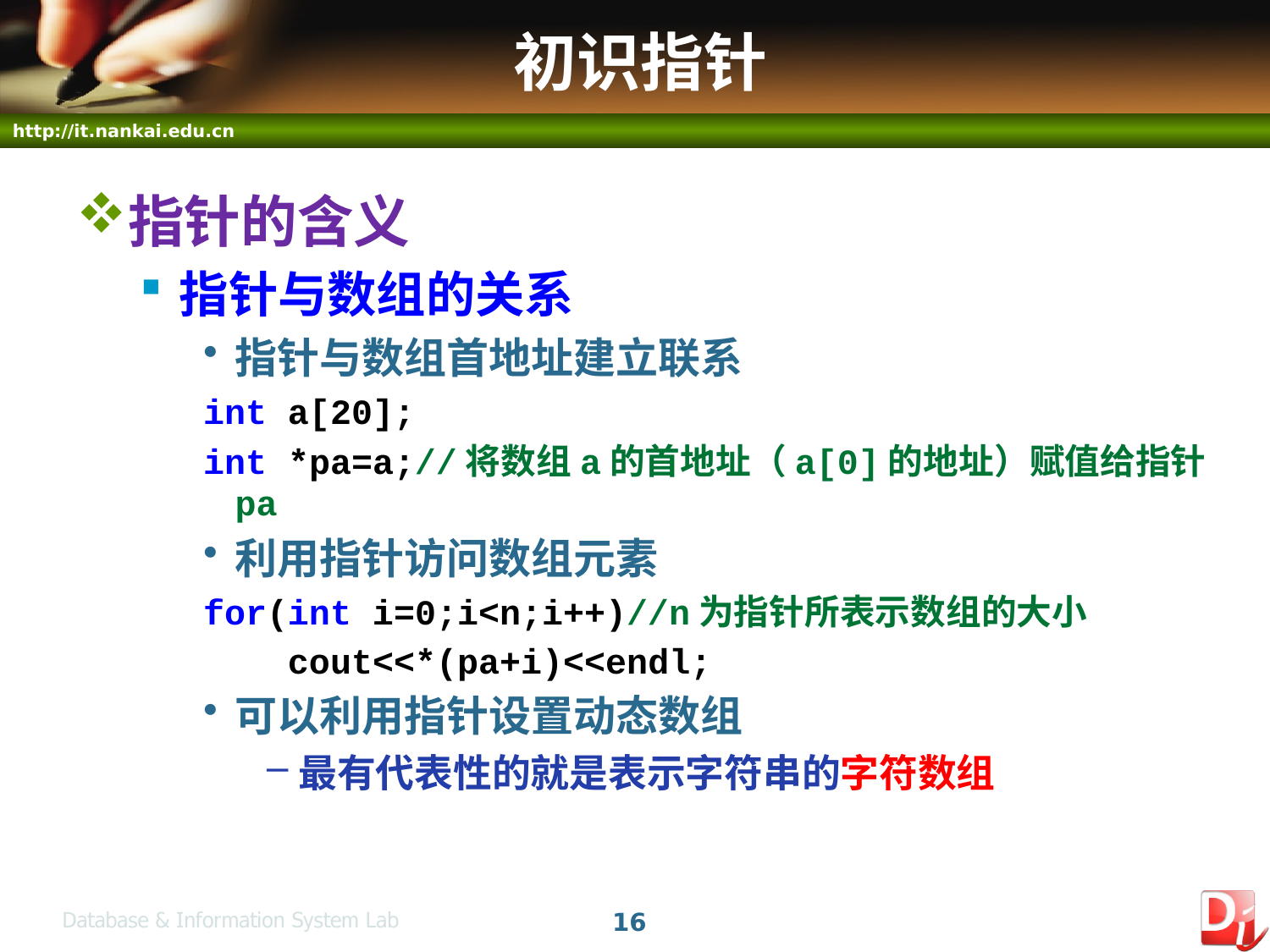

# 初识指针
指针的含义
指针与数组的关系
指针与数组首地址建立联系
int a[20];
int *pa=a;//将数组a的首地址（a[0]的地址）赋值给指针pa
利用指针访问数组元素
for(int i=0;i<n;i++)//n为指针所表示数组的大小
    cout<<*(pa+i)<<endl;
可以利用指针设置动态数组
最有代表性的就是表示字符串的字符数组
16
Database & Information System Lab